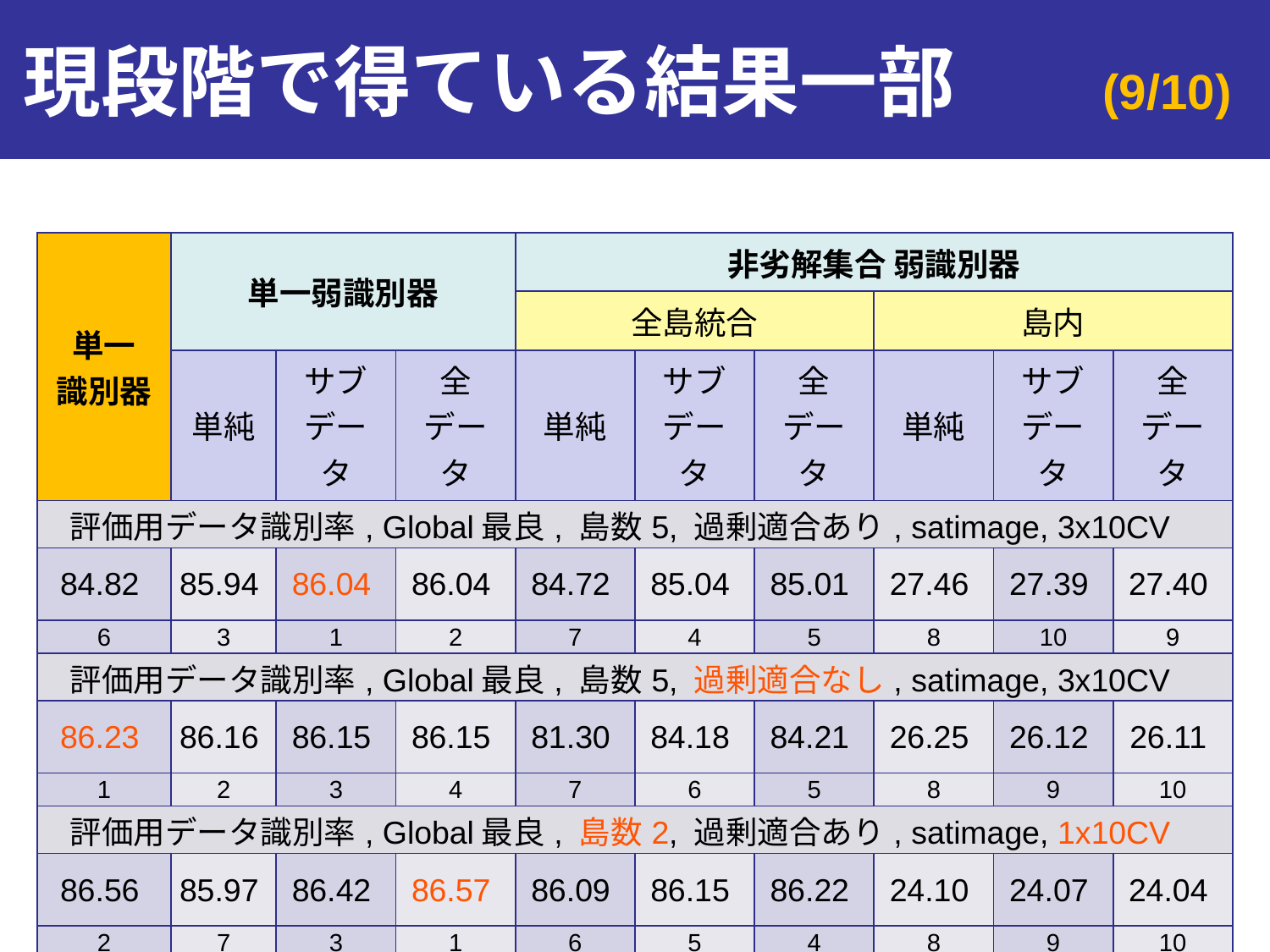

# 現段階で得ている結果一部
| 単一 識別器 | 単一弱識別器 |  |  | 非劣解集合 弱識別器 |  |  |  |  |  |
| --- | --- | --- | --- | --- | --- | --- | --- | --- | --- |
|  |  |  |  | 全島統合 |  |  | 島内 |  |  |
|  | 単純 | サブデータ | 全データ | 単純 | サブデータ | 全データ | 単純 | サブデータ | 全データ |
| 評価用データ識別率, Global最良, 島数5, 過剰適合あり, satimage, 3x10CV |  |  |  |  |  |  |  |  |  |
| 84.82 | 85.94 | 86.04 | 86.04 | 84.72 | 85.04 | 85.01 | 27.46 | 27.39 | 27.40 |
| 6 | 3 | 1 | 2 | 7 | 4 | 5 | 8 | 10 | 9 |
| 評価用データ識別率, Global最良, 島数5, 過剰適合なし, satimage, 3x10CV |  |  |  |  |  |  |  |  |  |
| 86.23 | 86.16 | 86.15 | 86.15 | 81.30 | 84.18 | 84.21 | 26.25 | 26.12 | 26.11 |
| 1 | 2 | 3 | 4 | 7 | 6 | 5 | 8 | 9 | 10 |
| 評価用データ識別率, Global最良, 島数2, 過剰適合あり, satimage, 1x10CV |  |  |  |  |  |  |  |  |  |
| 86.56 | 85.97 | 86.42 | 86.57 | 86.09 | 86.15 | 86.22 | 24.10 | 24.07 | 24.04 |
| 2 | 7 | 3 | 1 | 6 | 5 | 4 | 8 | 9 | 10 |